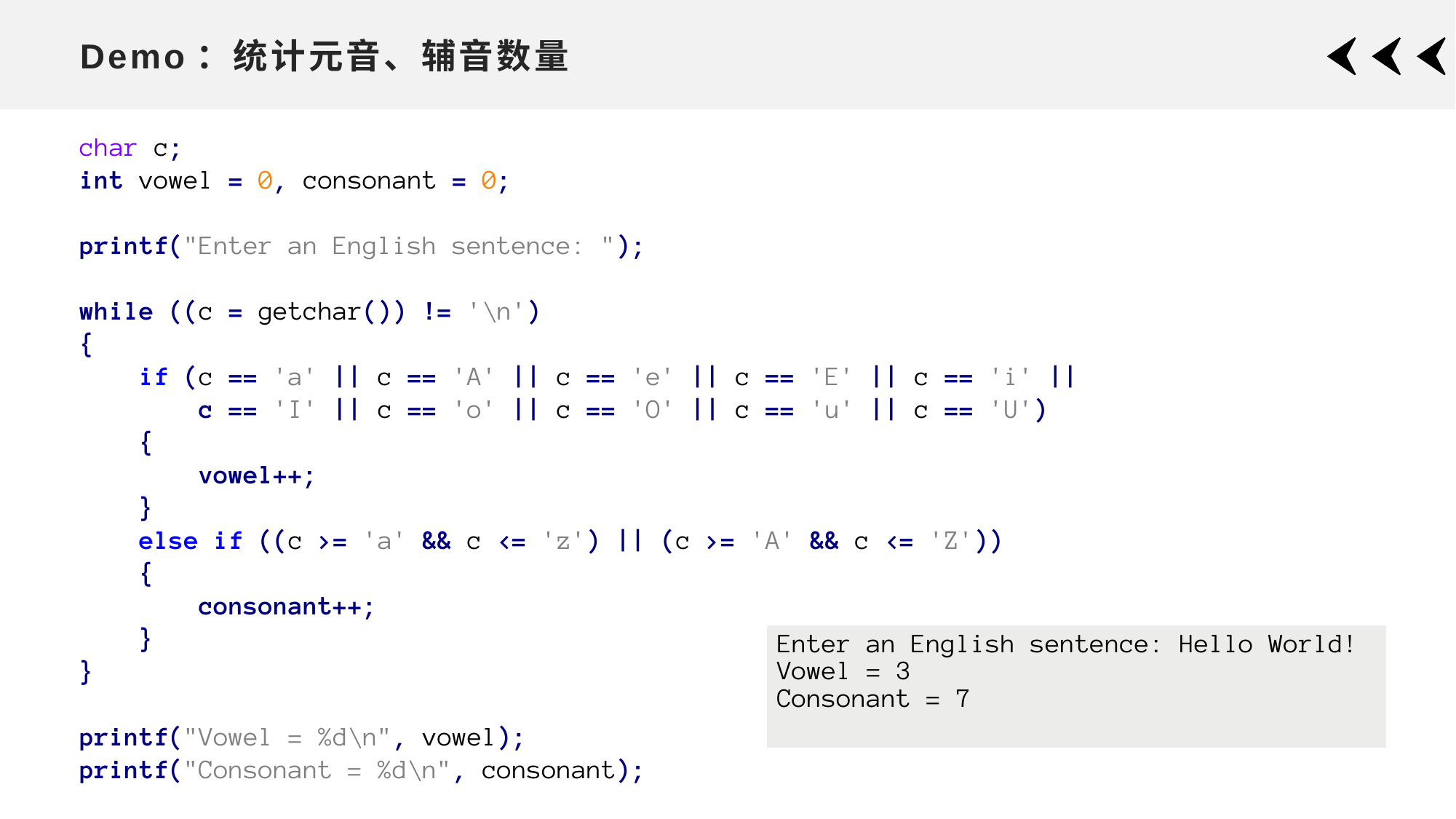

# Demo：统计元音、辅音数量
char c;int vowel = 0, consonant = 0;printf("Enter an English sentence: "); while ((c = getchar()) != '\n'){
    if (c == 'a' || c == 'A' || c == 'e' || c == 'E' || c == 'i' ||        c == 'I' || c == 'o' || c == 'O' || c == 'u' || c == 'U')
    {        vowel++;
    }
    else if ((c >= 'a' && c <= 'z') || (c >= 'A' && c <= 'Z'))
    {        consonant++;
    }} printf("Vowel = %d\n", vowel);printf("Consonant = %d\n", consonant);
| Enter an English sentence: Hello World! Vowel = 3 Consonant = 7 |
| --- |